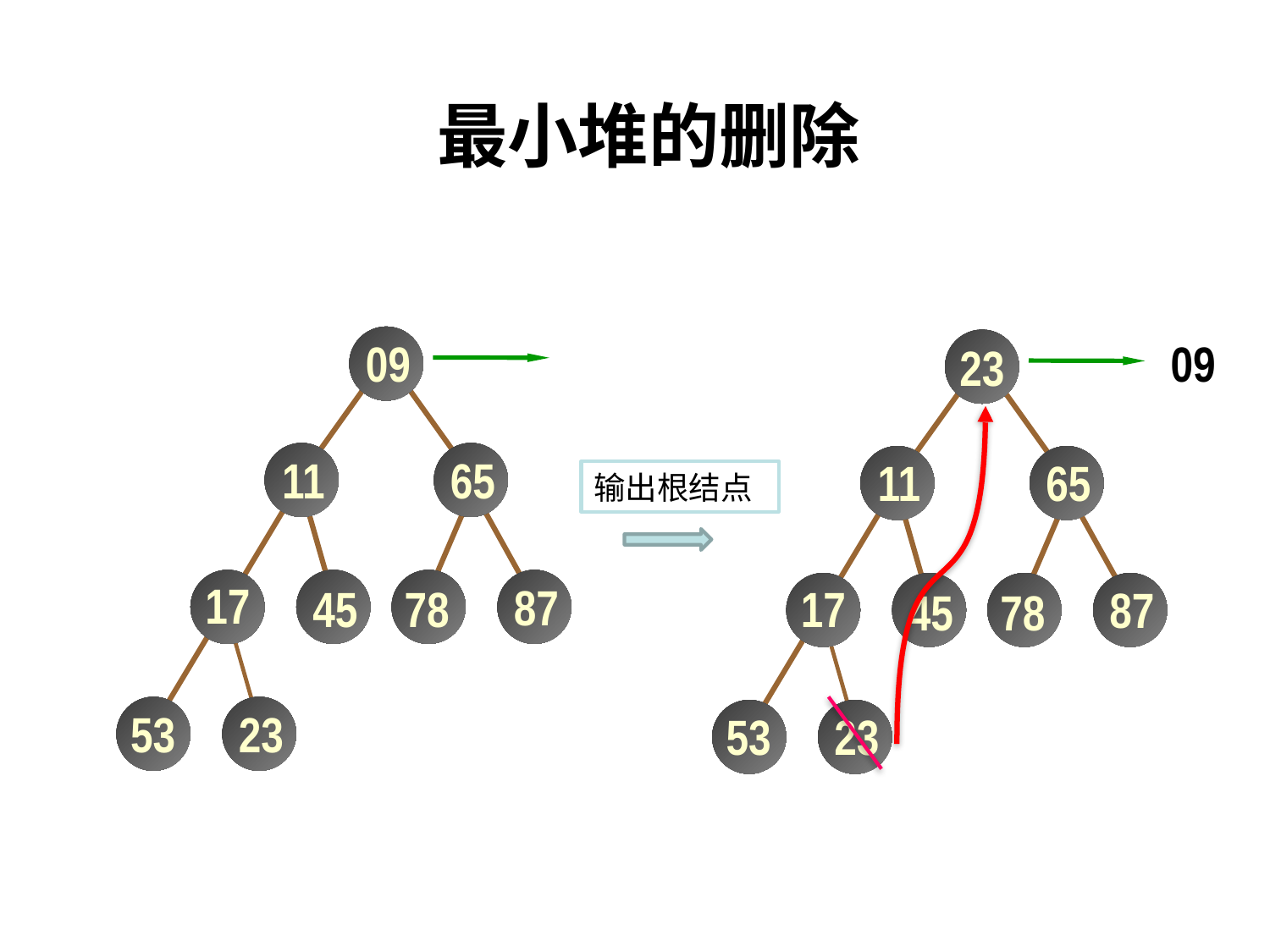

最小堆的删除

09
09
23

11

65
11

65
输出根结点

17

87
17
45
78

87
45
78

53

23
53

23